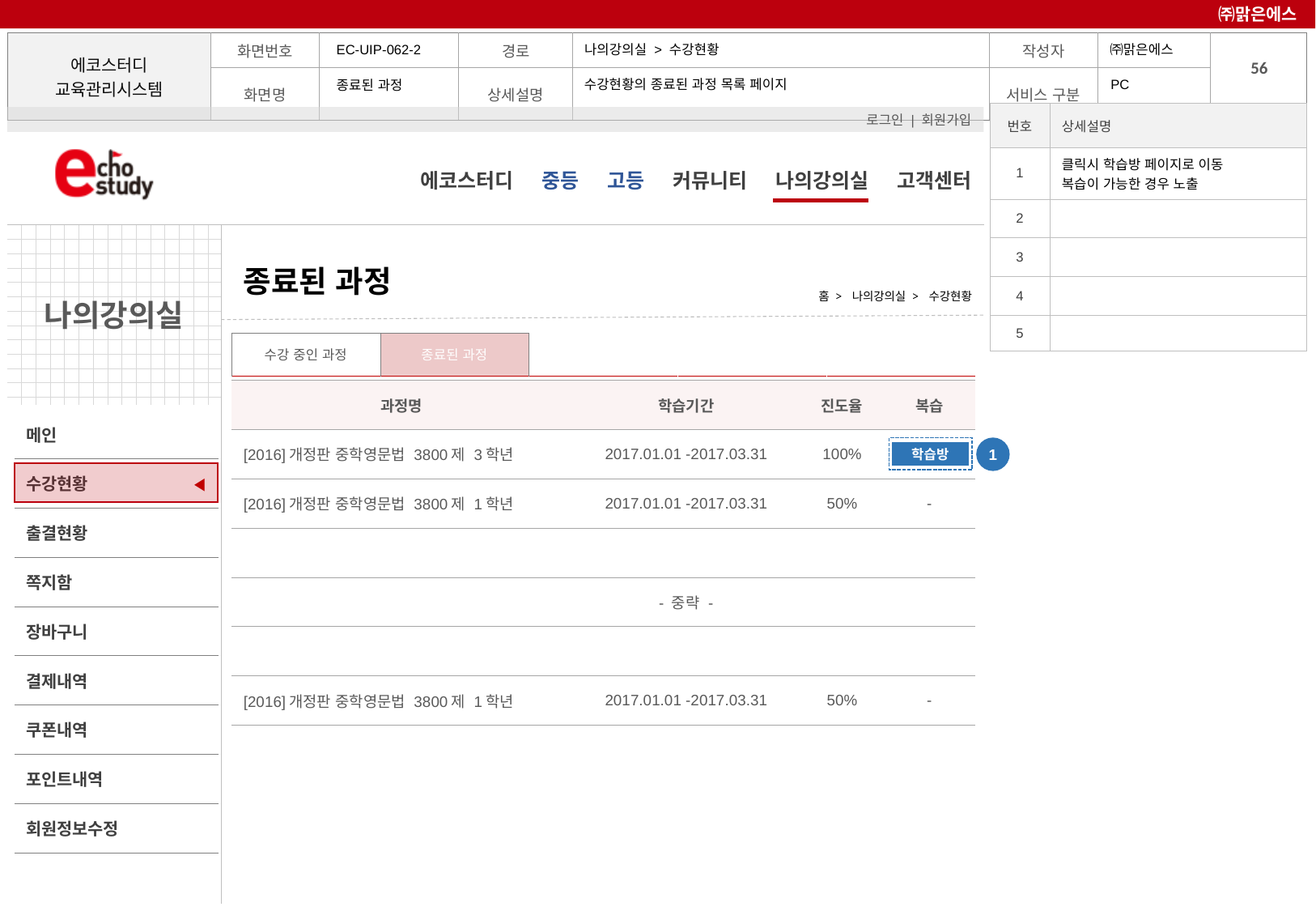

㈜맑은에스
나의강의실 > 수강현황
EC-UIP-062-2
PC
수강현황의 종료된 과정 목록 페이지
종료된 과정
| 번호 | 상세설명 |
| --- | --- |
| 1 | 클릭시 학습방 페이지로 이동 복습이 가능한 경우 노출 |
| 2 |  |
| 3 |  |
| 4 |  |
| 5 |  |
# 종료된 과정
홈 > 나의강의실 > 수강현황
| 수강 중인 과정 | 종료된 과정 |  |  |  |
| --- | --- | --- | --- | --- |
| 과정명 | 학습기간 | 진도율 | 복습 |
| --- | --- | --- | --- |
| [2016]개정판 중학영문법 3800제 3학년 | 2017.01.01 -2017.03.31 | 100% |  |
| [2016]개정판 중학영문법 3800제 1학년 | 2017.01.01 -2017.03.31 | 50% | - |
|  |  |  |  |
|  | - 중략 - |  |  |
|  |  |  |  |
| [2016]개정판 중학영문법 3800제 1학년 | 2017.01.01 -2017.03.31 | 50% | - |
1

학습방
◀